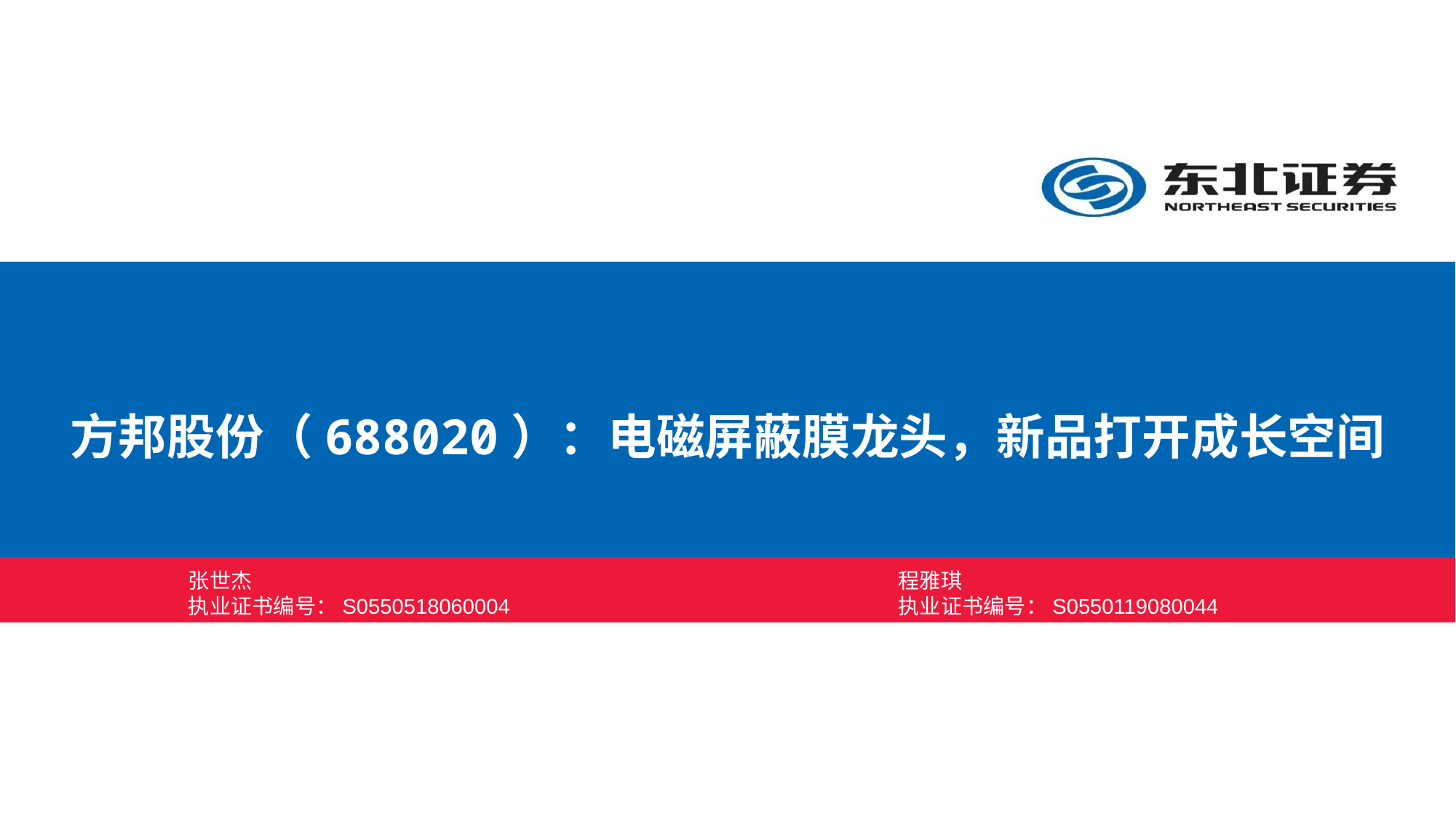

# 方邦股份（688020）：电磁屏蔽膜龙头，新品打开成长空间
张世杰
执业证书编号：S0550518060004
程雅琪
执业证书编号：S0550119080044